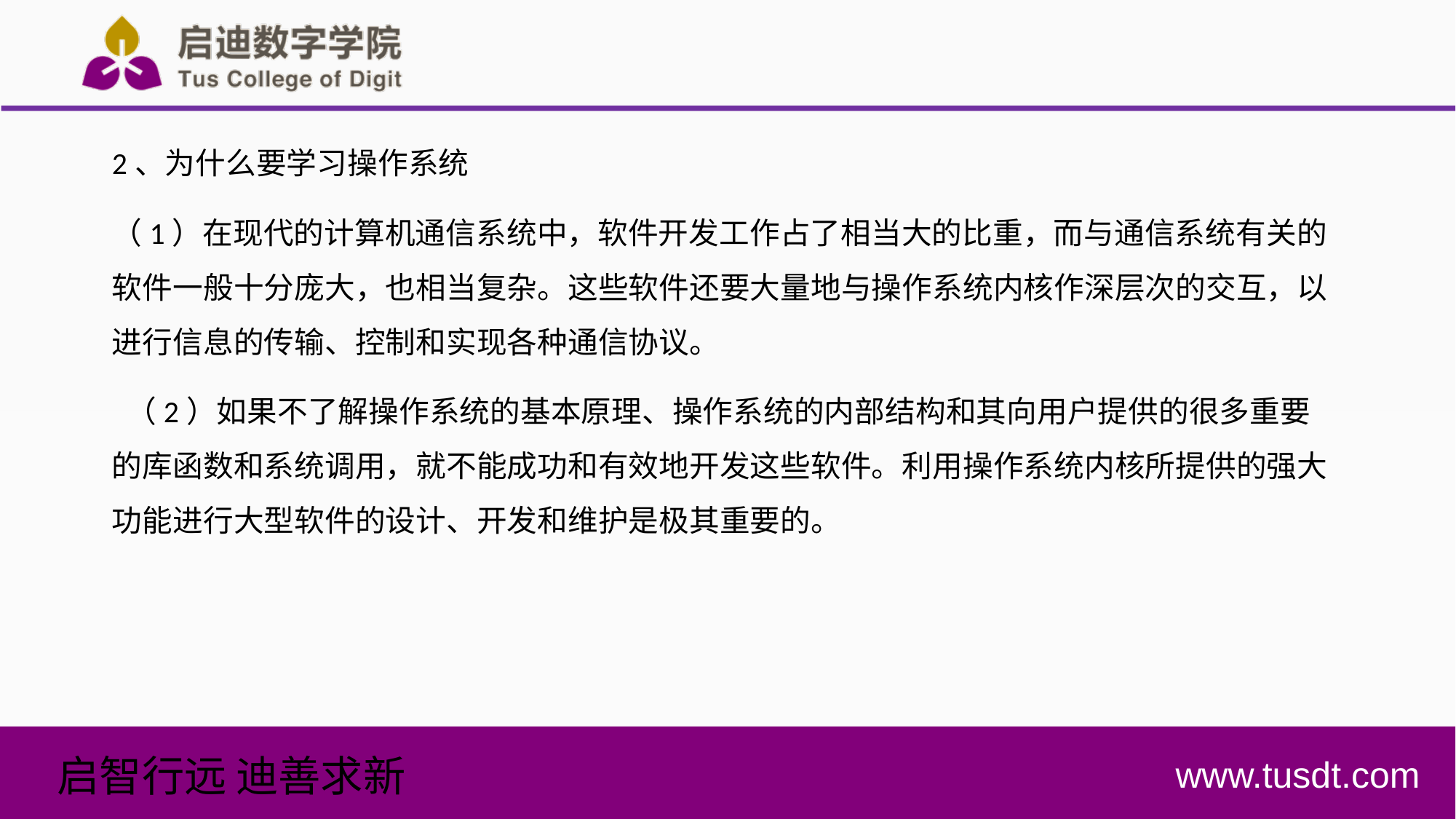

2、为什么要学习操作系统
（1）在现代的计算机通信系统中，软件开发工作占了相当大的比重，而与通信系统有关的软件一般十分庞大，也相当复杂。这些软件还要大量地与操作系统内核作深层次的交互，以进行信息的传输、控制和实现各种通信协议。
 （2）如果不了解操作系统的基本原理、操作系统的内部结构和其向用户提供的很多重要的库函数和系统调用，就不能成功和有效地开发这些软件。利用操作系统内核所提供的强大功能进行大型软件的设计、开发和维护是极其重要的。